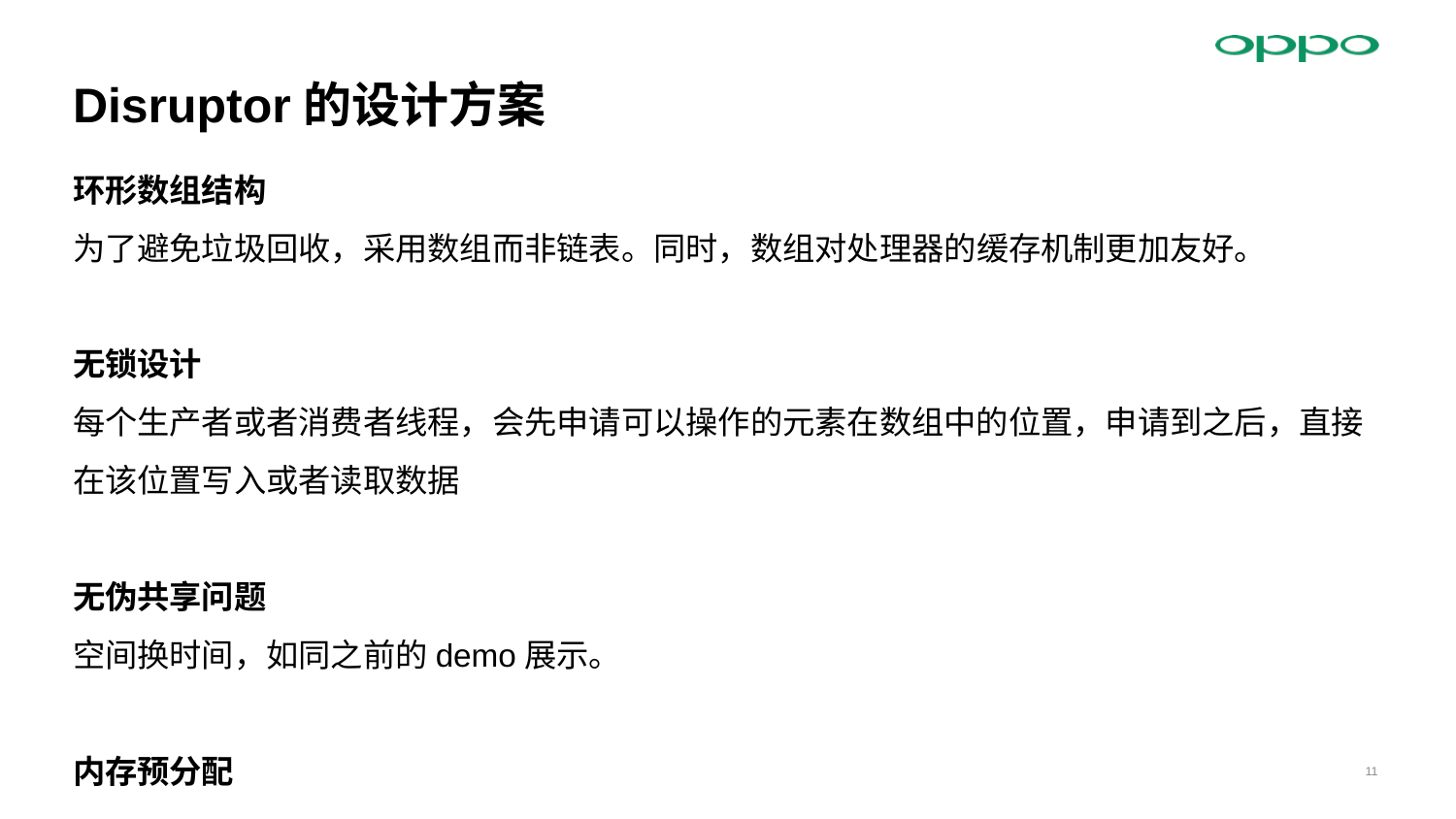

# Disruptor的设计方案
环形数组结构
为了避免垃圾回收，采用数组而非链表。同时，数组对处理器的缓存机制更加友好。

无锁设计
每个生产者或者消费者线程，会先申请可以操作的元素在数组中的位置，申请到之后，直接
在该位置写入或者读取数据

无伪共享问题
空间换时间，如同之前的demo展示。

内存预分配